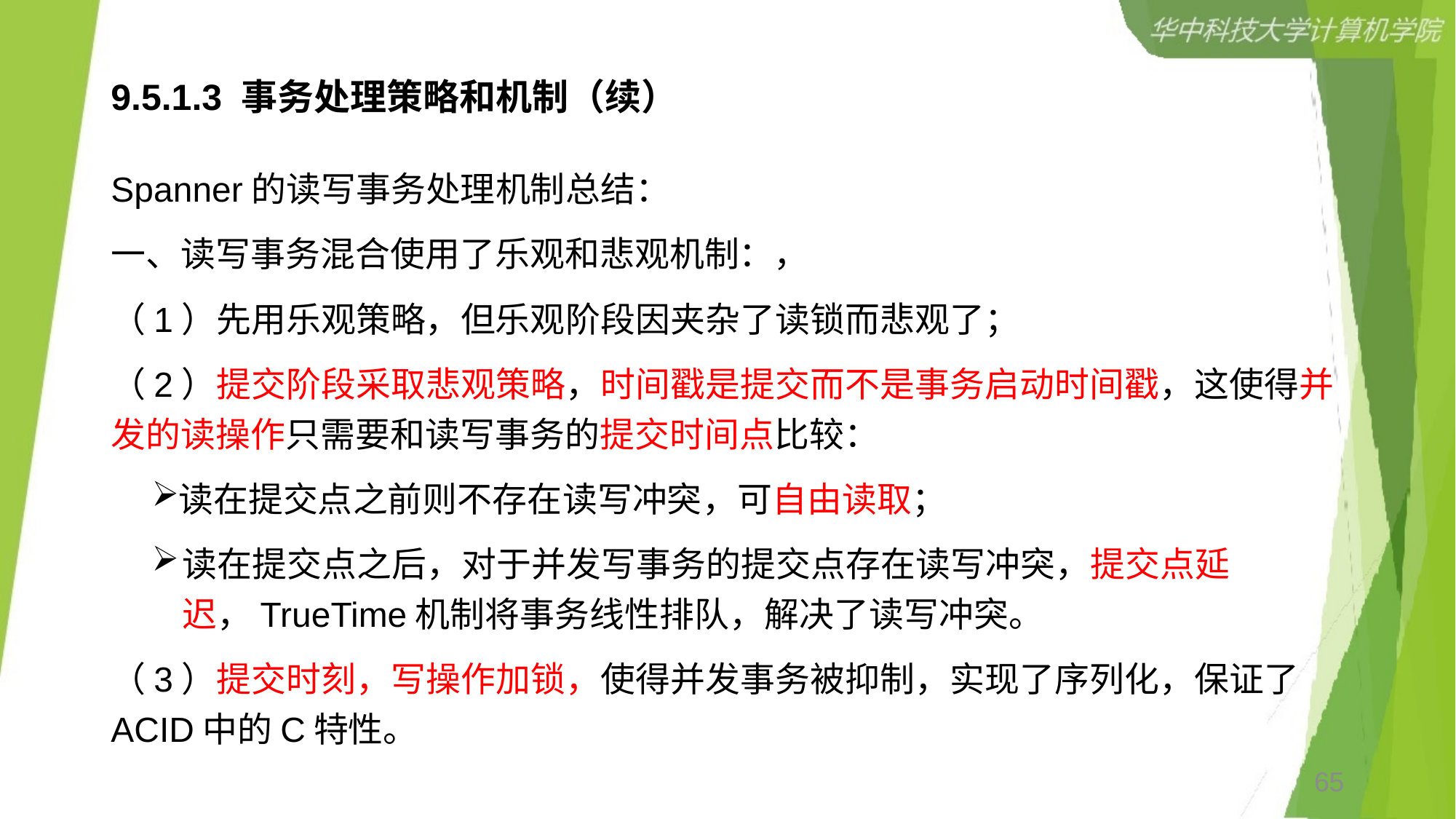

# 9.5.1.3 事务处理策略和机制（续）
Spanner的读写事务处理机制总结：
一、读写事务混合使用了乐观和悲观机制：，
（1）先用乐观策略，但乐观阶段因夹杂了读锁而悲观了；
（2）提交阶段采取悲观策略，时间戳是提交而不是事务启动时间戳，这使得并发的读操作只需要和读写事务的提交时间点比较：
读在提交点之前则不存在读写冲突，可自由读取；
读在提交点之后，对于并发写事务的提交点存在读写冲突，提交点延迟，TrueTime机制将事务线性排队，解决了读写冲突。
（3）提交时刻，写操作加锁，使得并发事务被抑制，实现了序列化，保证了ACID中的C特性。
65